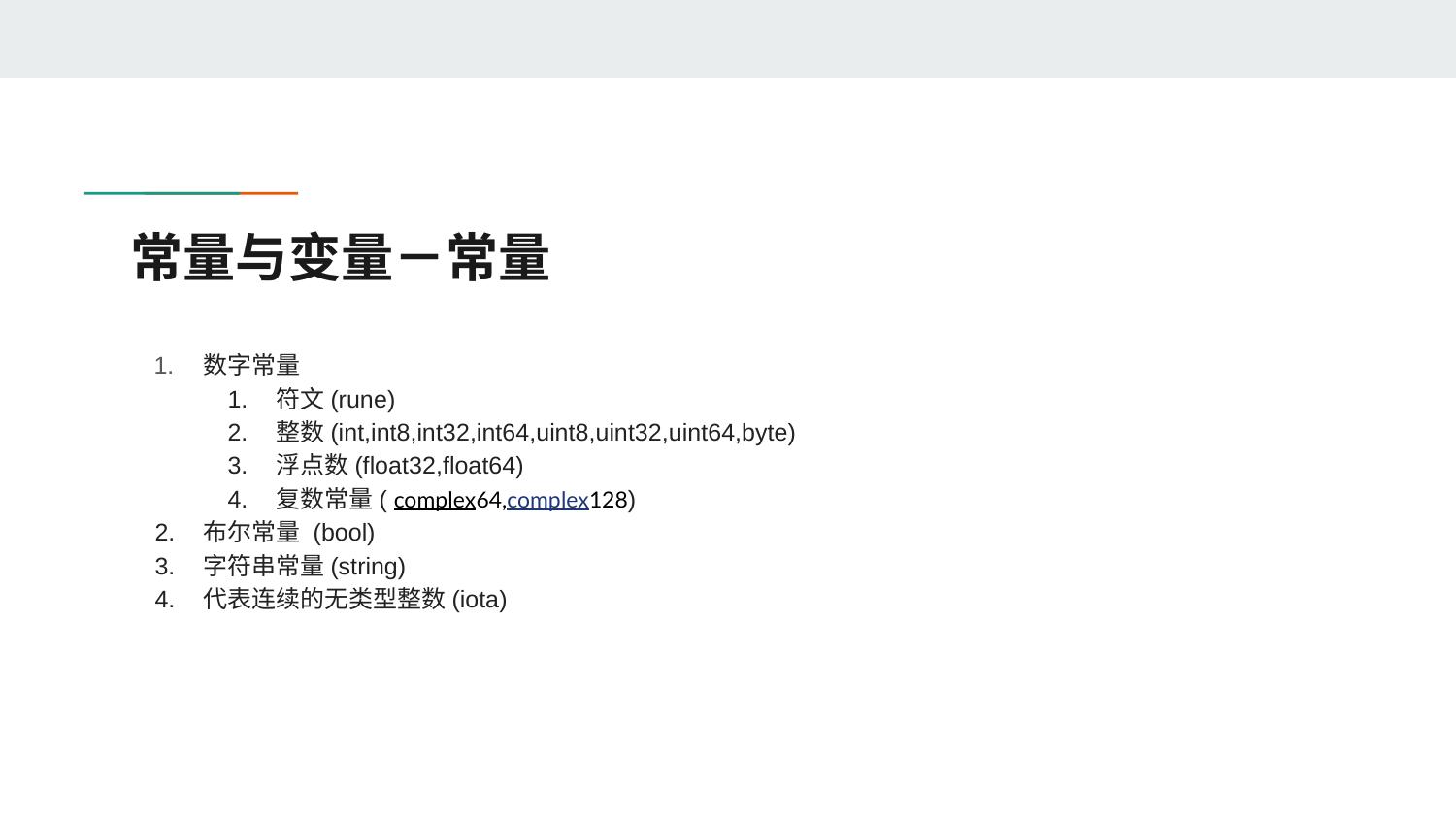

# 常量与变量－常量
数字常量
符文(rune)
整数(int,int8,int32,int64,uint8,uint32,uint64,byte)
浮点数(float32,float64)
复数常量( complex64,complex128)
布尔常量 (bool)
字符串常量(string)
代表连续的无类型整数(iota)